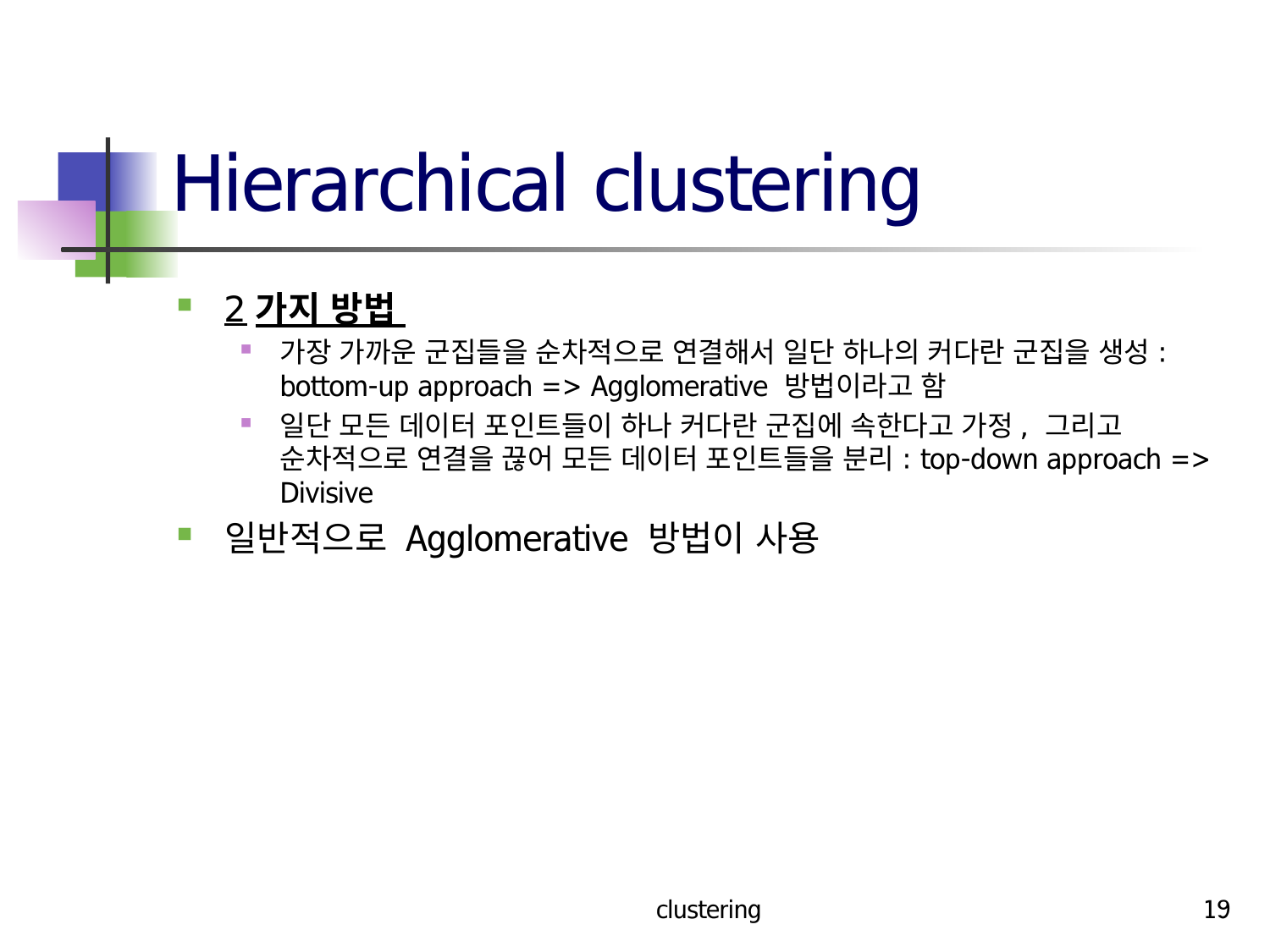

# Hierarchical clustering
2가지 방법
가장 가까운 군집들을 순차적으로 연결해서 일단 하나의 커다란 군집을 생성: bottom-up approach => Agglomerative 방법이라고 함
일단 모든 데이터 포인트들이 하나 커다란 군집에 속한다고 가정, 그리고 순차적으로 연결을 끊어 모든 데이터 포인트들을 분리: top-down approach => Divisive
일반적으로 Agglomerative 방법이 사용
clustering
19